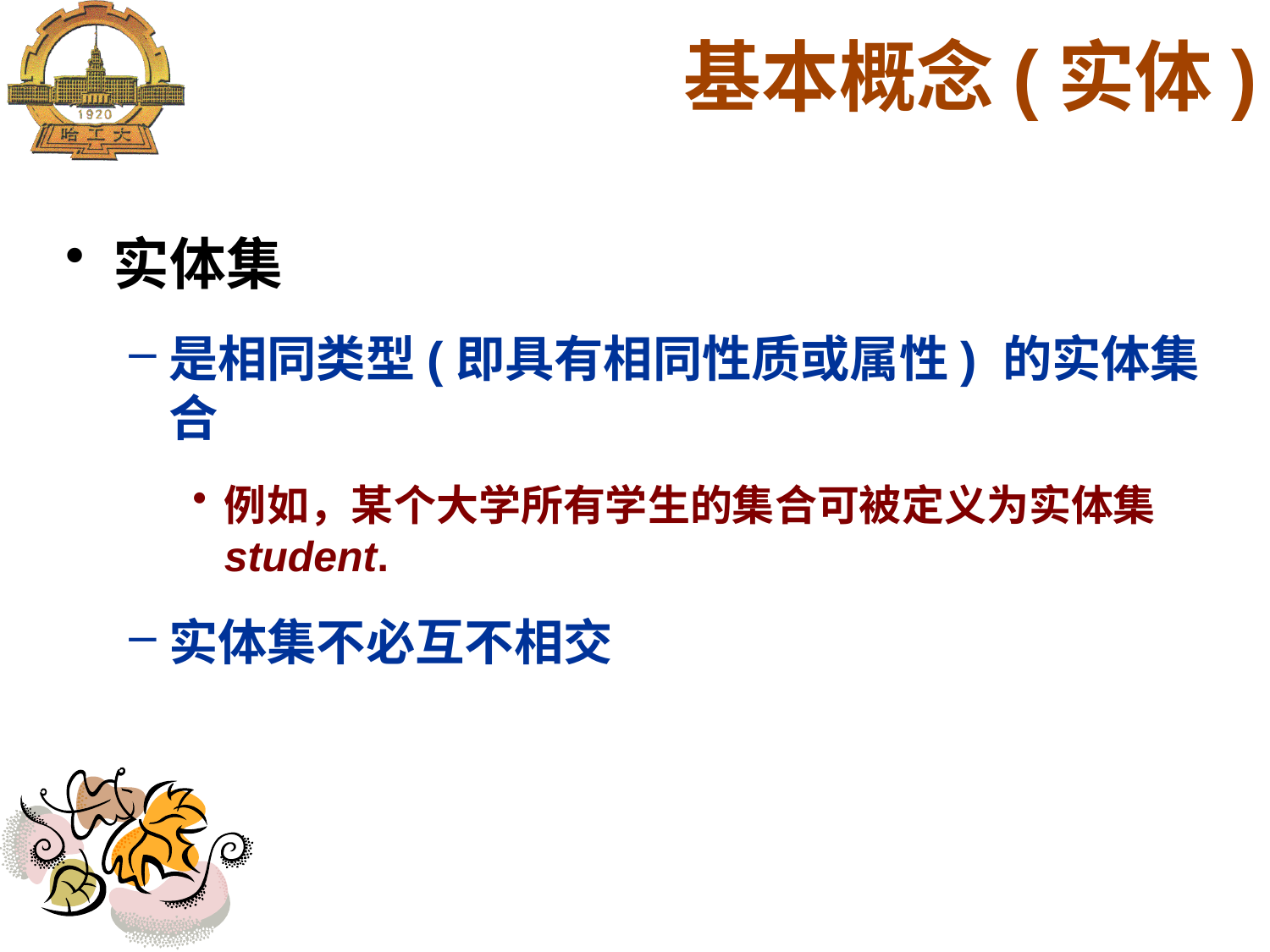

基本概念(实体)
实体集
是相同类型(即具有相同性质或属性) 的实体集合
例如，某个大学所有学生的集合可被定义为实体集student.
实体集不必互不相交